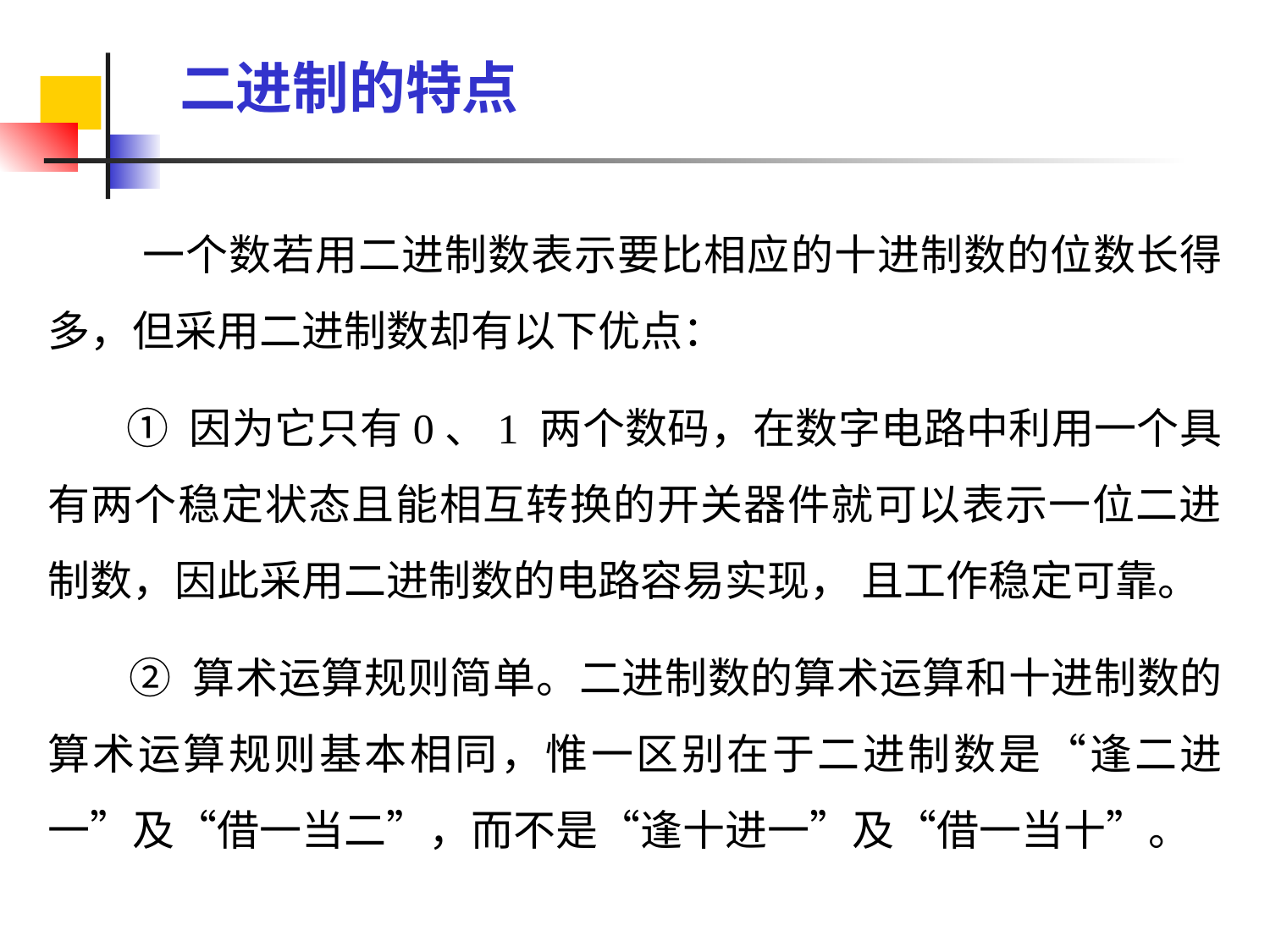

二进制的特点
        一个数若用二进制数表示要比相应的十进制数的位数长得多，但采用二进制数却有以下优点：
        ① 因为它只有0、1 两个数码，在数字电路中利用一个具有两个稳定状态且能相互转换的开关器件就可以表示一位二进制数，因此采用二进制数的电路容易实现， 且工作稳定可靠。
        ② 算术运算规则简单。二进制数的算术运算和十进制数的算术运算规则基本相同，惟一区别在于二进制数是“逢二进一”及“借一当二”，而不是“逢十进一”及“借一当十”。